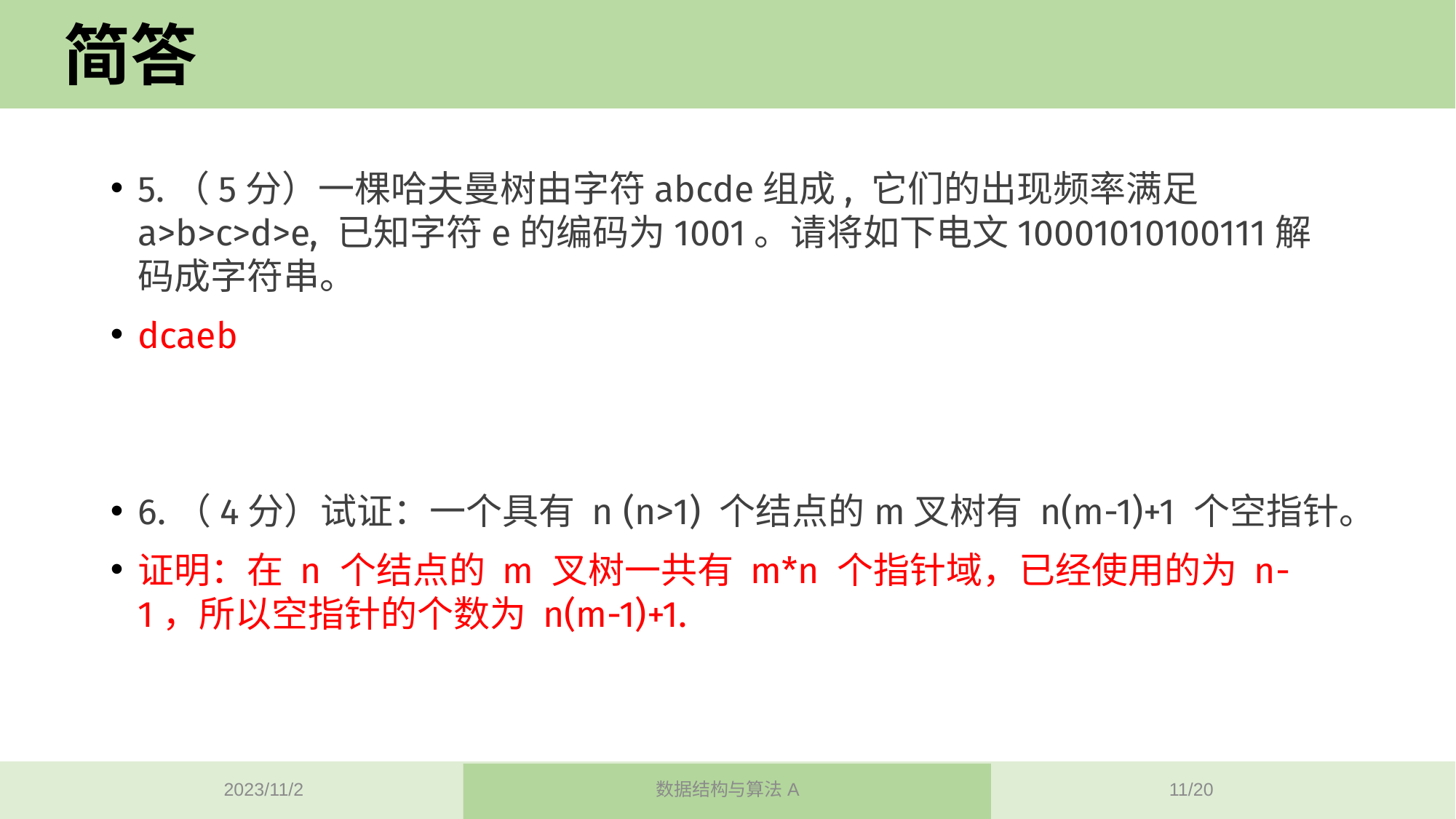

# 简答
5.（5分）一棵哈夫曼树由字符abcde组成, 它们的出现频率满足a>b>c>d>e, 已知字符e的编码为1001。请将如下电文10001010100111解码成字符串。
dcaeb

6.（4分）试证：一个具有 n (n>1) 个结点的m叉树有 n(m-1)+1 个空指针。
证明：在 n 个结点的 m 叉树一共有 m*n 个指针域，已经使用的为 n-1，所以空指针的个数为 n(m-1)+1.

2023/11/2
数据结构与算法A
11/20